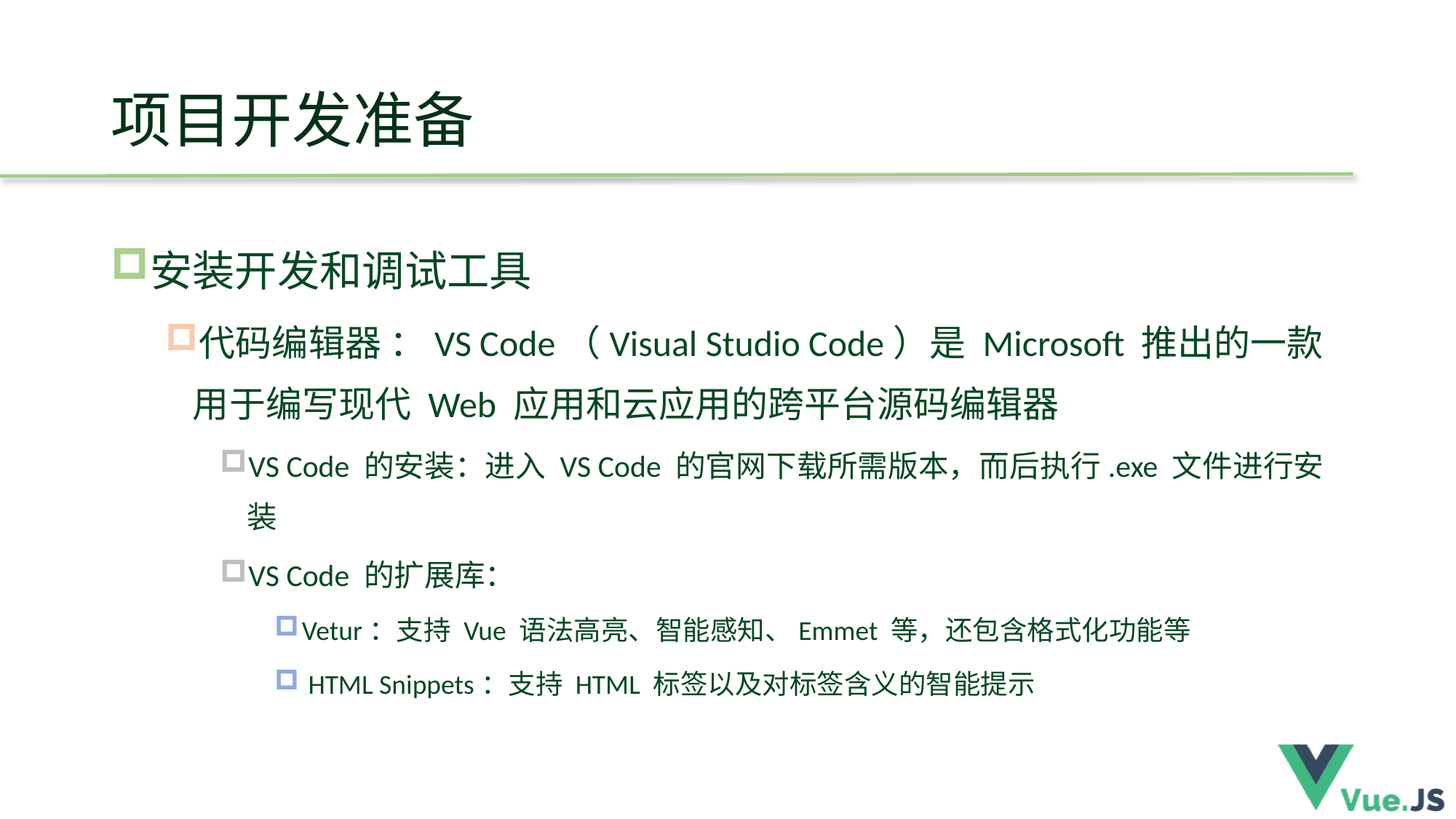

# 项目开发准备
安装开发和调试工具
代码编辑器 ：VS Code（Visual Studio Code）是 Microsoft 推出的一款用于编写现代 Web 应用和云应用的跨平台源码编辑器
VS Code 的安装：进入 VS Code 的官网下载所需版本，而后执行.exe 文件进行安装
VS Code 的扩展库：
Vetur：支持 Vue 语法高亮、智能感知、Emmet 等，还包含格式化功能等
 HTML Snippets：支持 HTML 标签以及对标签含义的智能提示